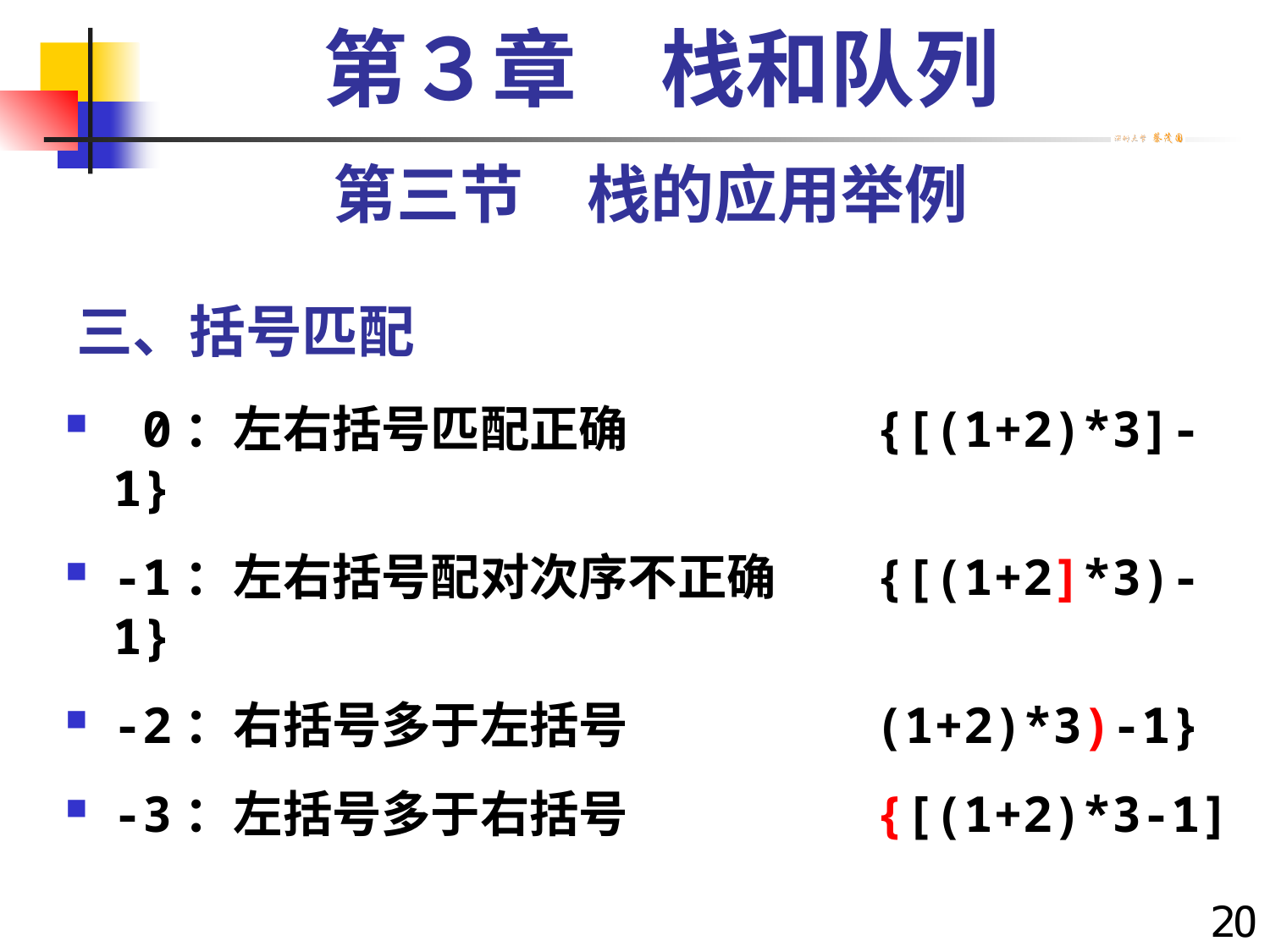

第３章　栈和队列
第三节　栈的应用举例
# 三、括号匹配
 0：左右括号匹配正确		{[(1+2)*3]-1}
-1：左右括号配对次序不正确	{[(1+2]*3)-1}
-2：右括号多于左括号		(1+2)*3)-1}
-3：左括号多于右括号		{[(1+2)*3-1]
20